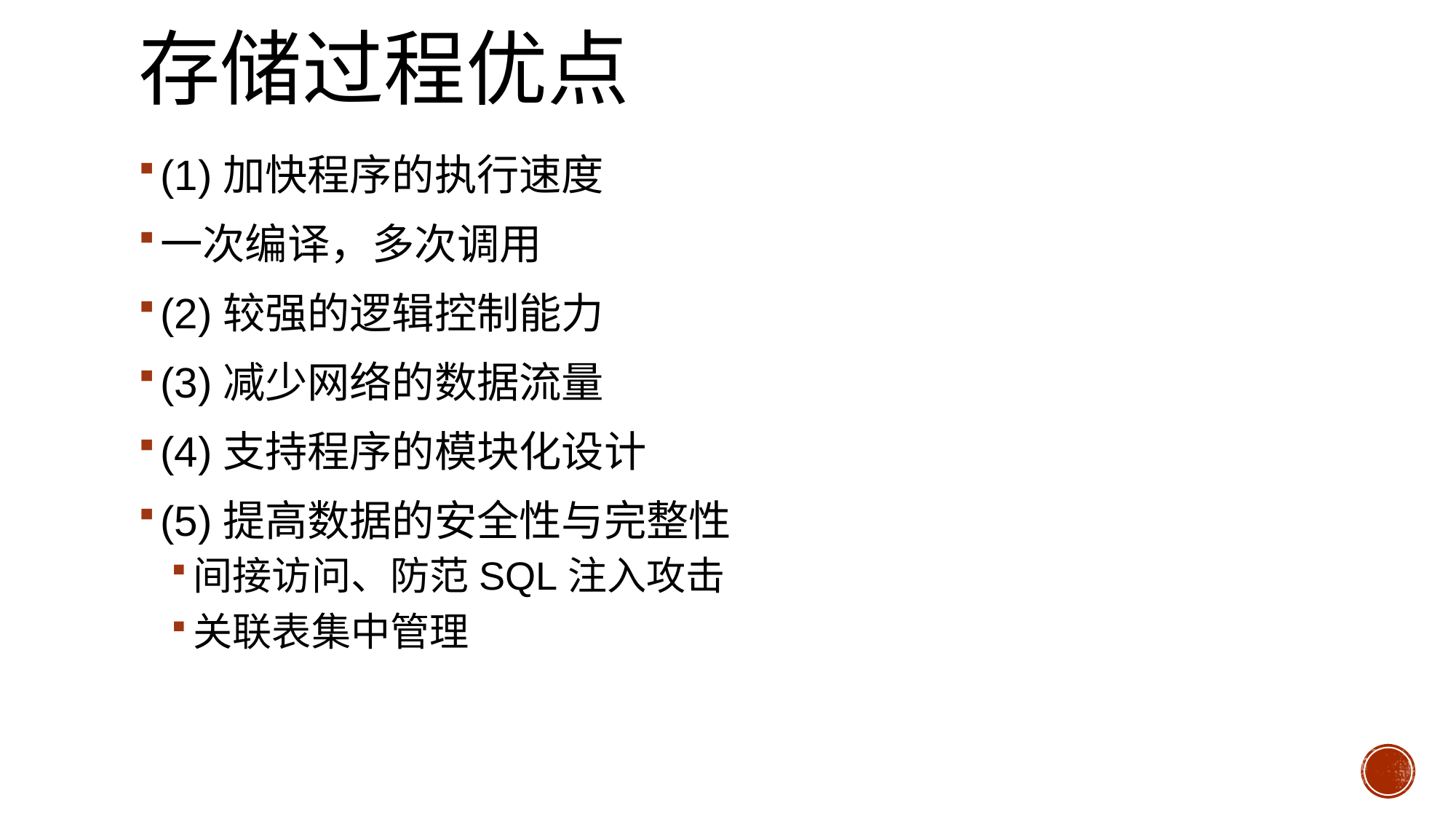

# 存储过程优点
(1)加快程序的执行速度
一次编译，多次调用
(2)较强的逻辑控制能力
(3)减少网络的数据流量
(4)支持程序的模块化设计
(5)提高数据的安全性与完整性
间接访问、防范SQL注入攻击
关联表集中管理
51